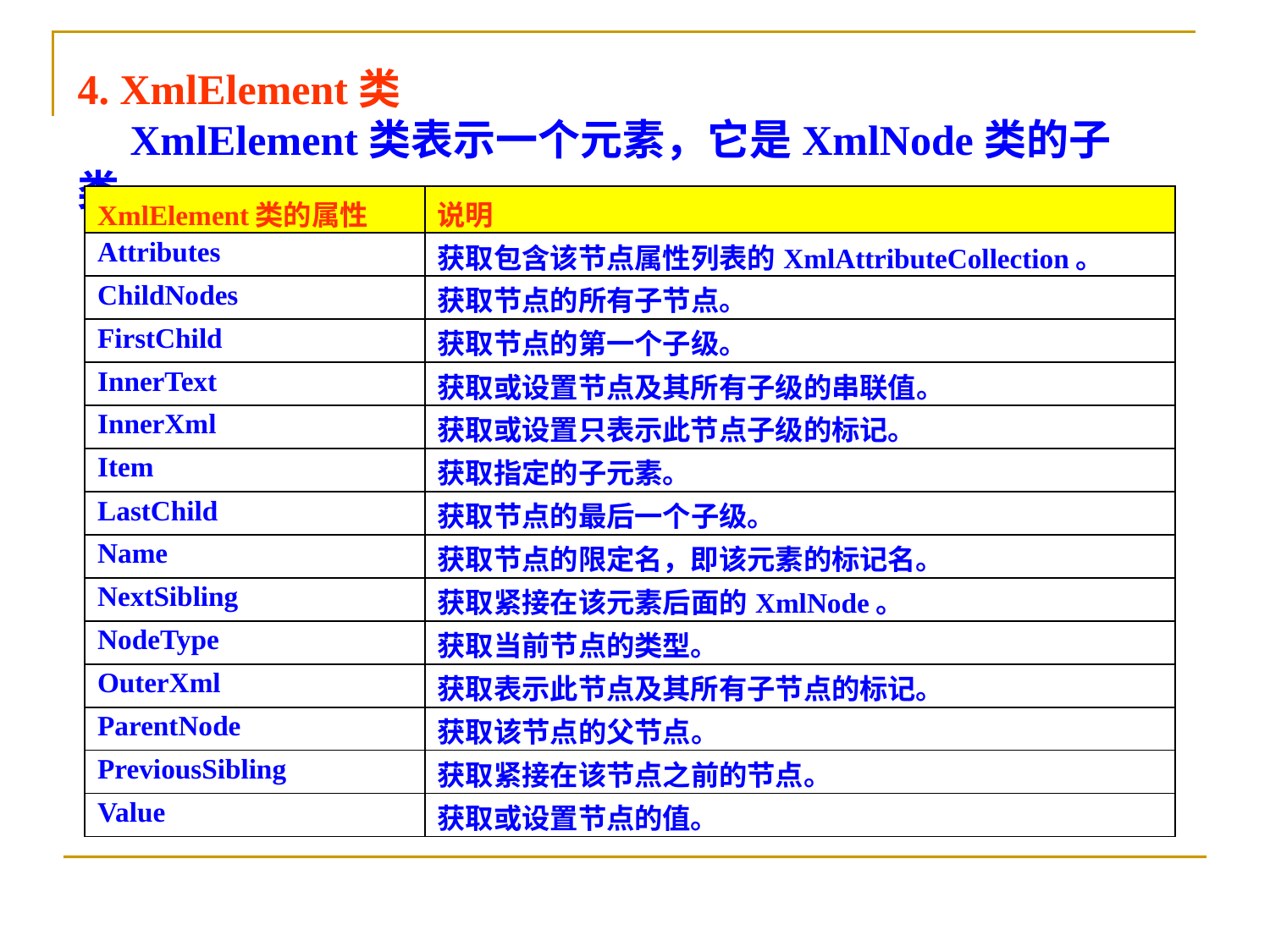

4. XmlElement类
　XmlElement类表示一个元素，它是XmlNode类的子类。
| XmlElement类的属性 | 说明 |
| --- | --- |
| Attributes | 获取包含该节点属性列表的XmlAttributeCollection。 |
| ChildNodes | 获取节点的所有子节点。 |
| FirstChild | 获取节点的第一个子级。 |
| InnerText | 获取或设置节点及其所有子级的串联值。 |
| InnerXml | 获取或设置只表示此节点子级的标记。 |
| Item | 获取指定的子元素。 |
| LastChild | 获取节点的最后一个子级。 |
| Name | 获取节点的限定名，即该元素的标记名。 |
| NextSibling | 获取紧接在该元素后面的XmlNode。 |
| NodeType | 获取当前节点的类型。 |
| OuterXml | 获取表示此节点及其所有子节点的标记。 |
| ParentNode | 获取该节点的父节点。 |
| PreviousSibling | 获取紧接在该节点之前的节点。 |
| Value | 获取或设置节点的值。 |